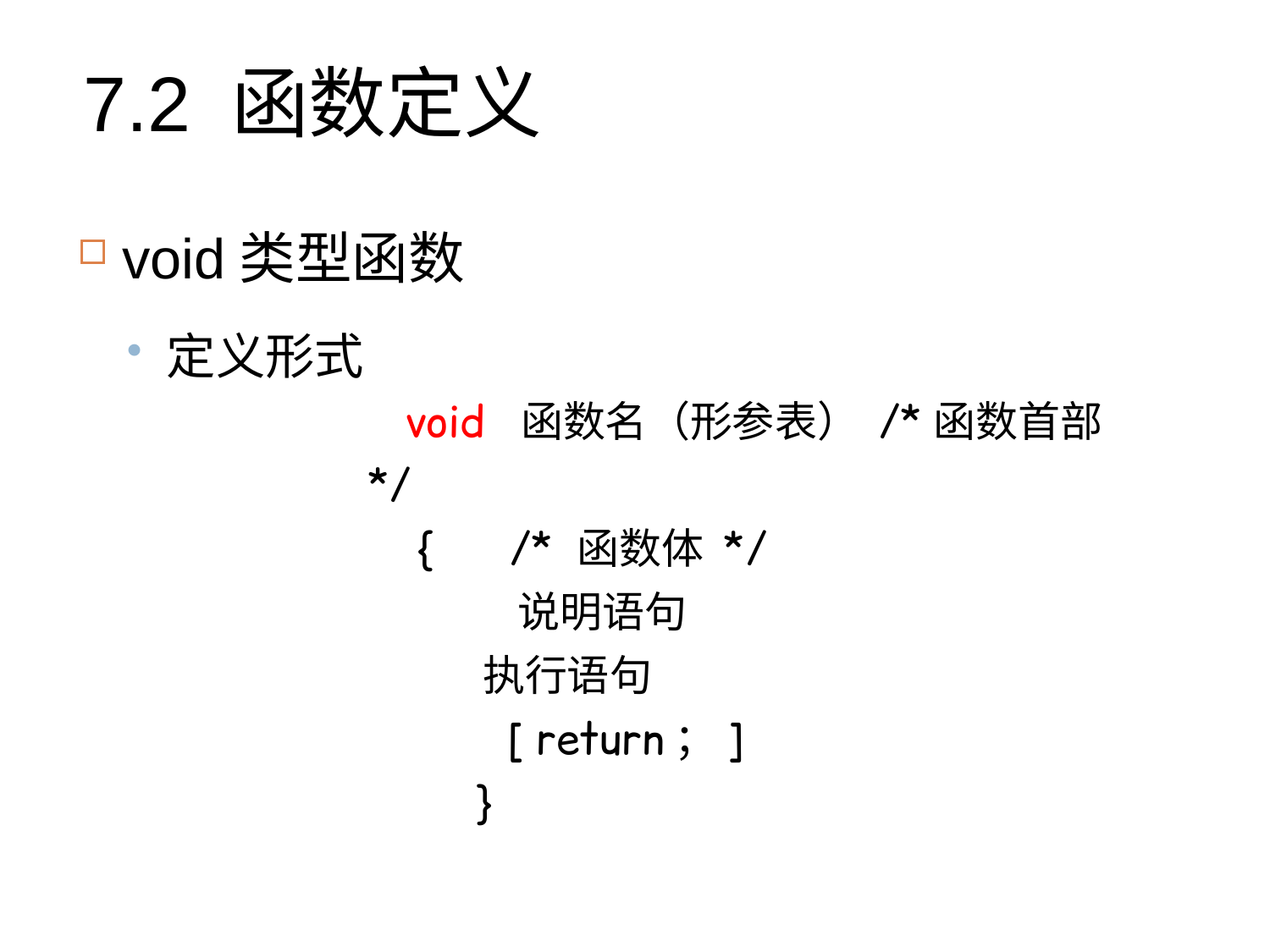

7.2 函数定义
void类型函数
定义形式

   void  函数名（形参表） /*函数首部*/
    {      /* 函数体 */
           说明语句
           执行语句
           [ return；]
　      }